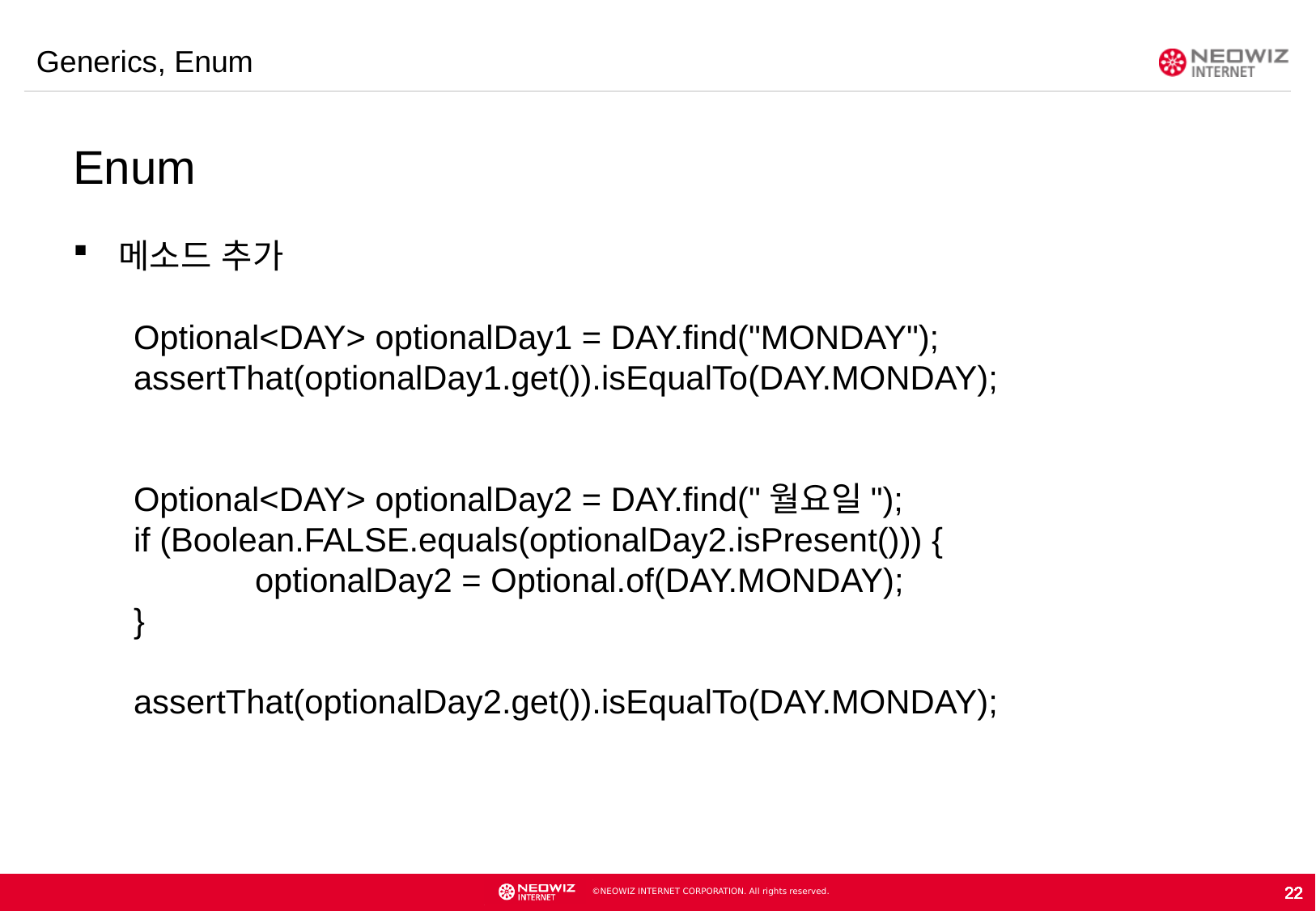

Generics, Enum

Enum

메소드 추가

Optional<DAY> optionalDay1 = DAY.find("MONDAY");
assertThat(optionalDay1.get()).isEqualTo(DAY.MONDAY);

Optional<DAY> optionalDay2 = DAY.find("월요일");
if (Boolean.FALSE.equals(optionalDay2.isPresent())) {
	optionalDay2 = Optional.of(DAY.MONDAY);
}

assertThat(optionalDay2.get()).isEqualTo(DAY.MONDAY);
22
22
22
22
22
22
22
22
22
22
22
22
22
22